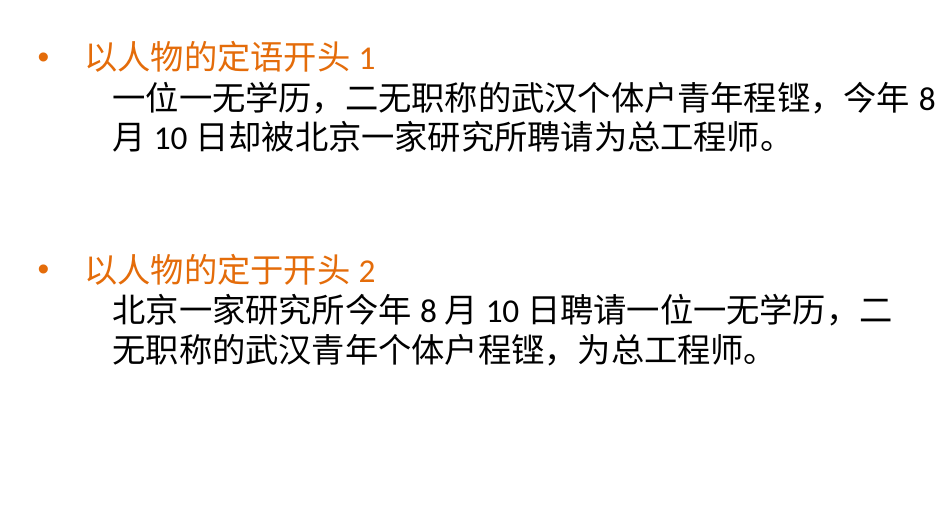

以人物的定语开头1
一位一无学历，二无职称的武汉个体户青年程铿，今年8月10日却被北京一家研究所聘请为总工程师。
以人物的定于开头2
北京一家研究所今年8月10日聘请一位一无学历，二无职称的武汉青年个体户程铿，为总工程师。